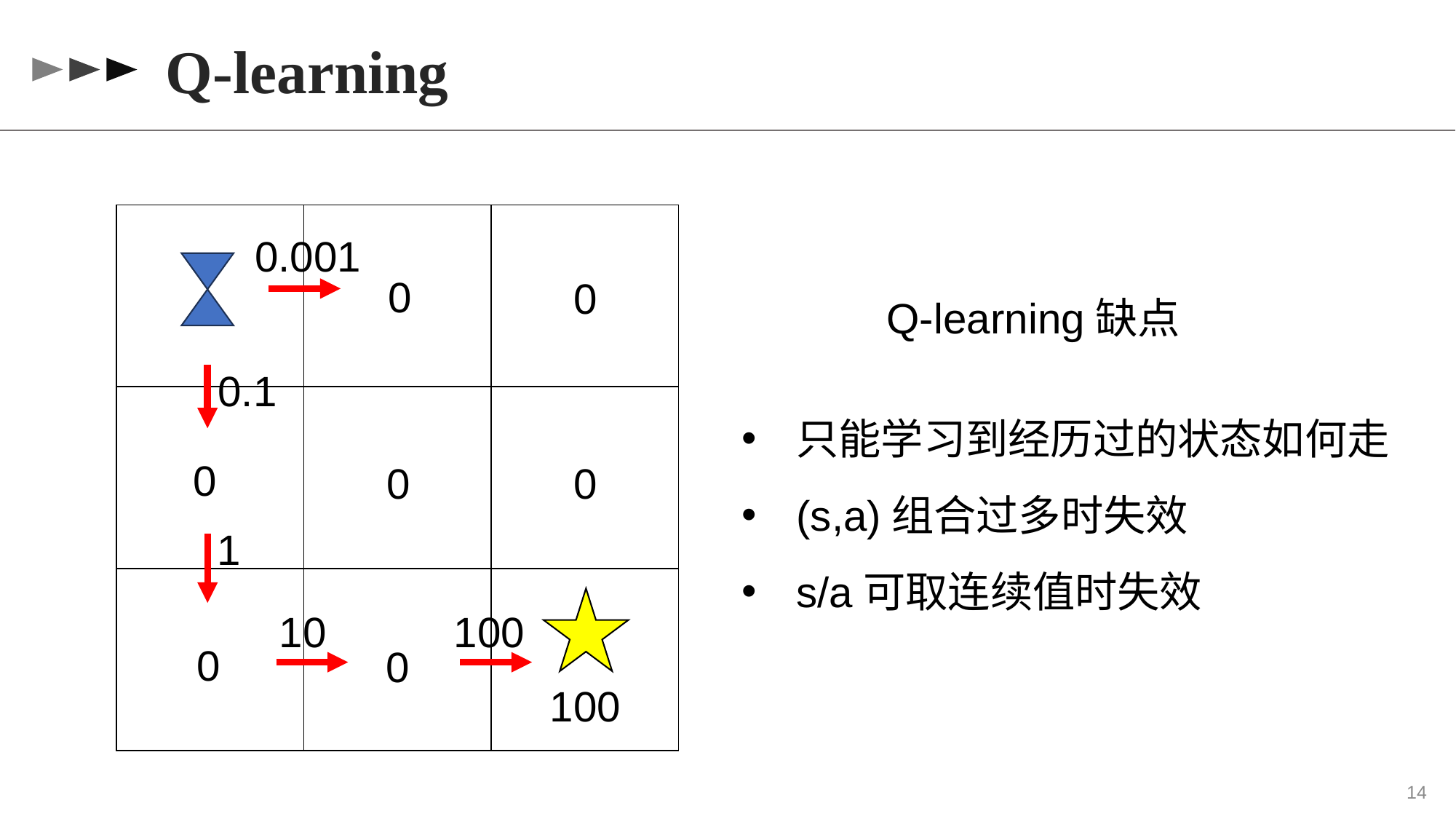

Q-learning

|  |  |  |
| --- | --- | --- |
|  |  |  |
|  |  |  |
0.001

0
0
Q-learning缺点
0.1
只能学习到经历过的状态如何走
(s,a)组合过多时失效
s/a可取连续值时失效
0
0
0
1

10
100
0
0
100
14